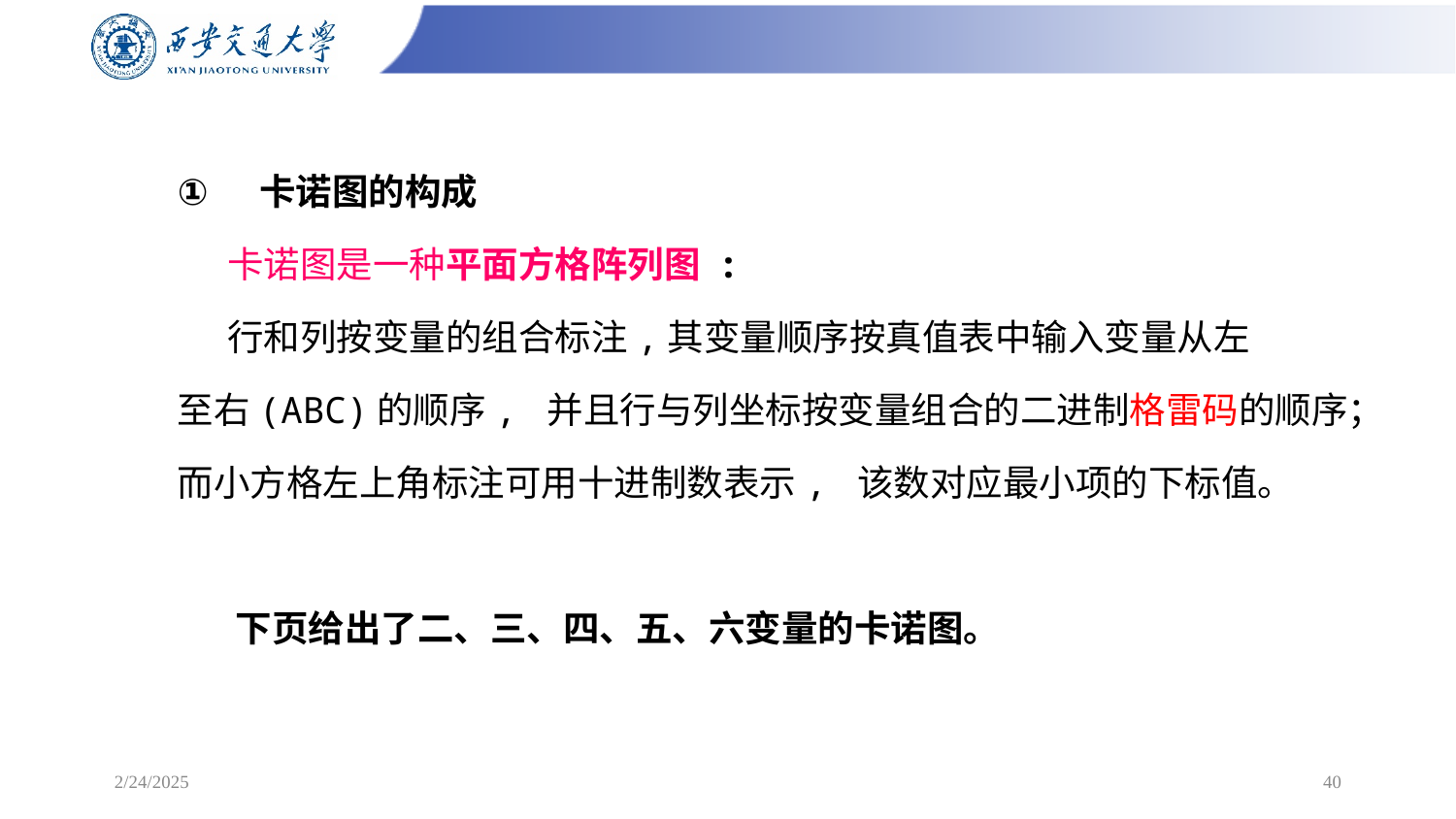

卡诺图的构成
     卡诺图是一种平面方格阵列图 :
     行和列按变量的组合标注,其变量顺序按真值表中输入变量从左
至右(ABC)的顺序, 并且行与列坐标按变量组合的二进制格雷码的顺序；
而小方格左上角标注可用十进制数表示, 该数对应最小项的下标值。

      下页给出了二、三、四、五、六变量的卡诺图。

2/24/2025
40